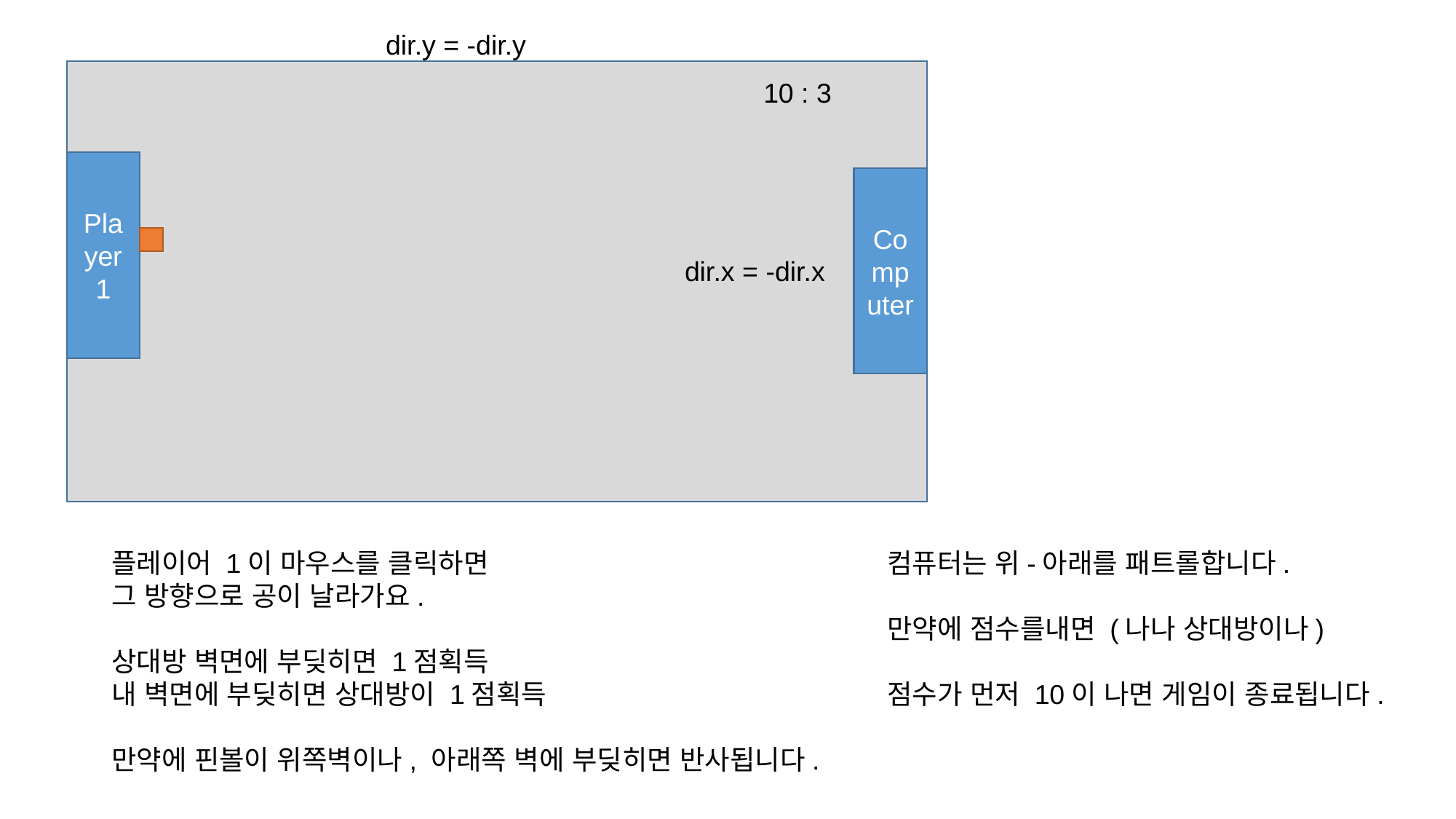

dir.y = -dir.y

Player1
Computer

10 : 3
dir.x = -dir.x
컴퓨터는 위-아래를 패트롤합니다.

만약에 점수를내면 (나나 상대방이나)

점수가 먼저 10이 나면 게임이 종료됩니다.
플레이어 1이 마우스를 클릭하면
그 방향으로 공이 날라가요.

상대방 벽면에 부딪히면 1점획득
내 벽면에 부딪히면 상대방이 1점획득

만약에 핀볼이 위쪽벽이나, 아래쪽 벽에 부딪히면 반사됩니다.